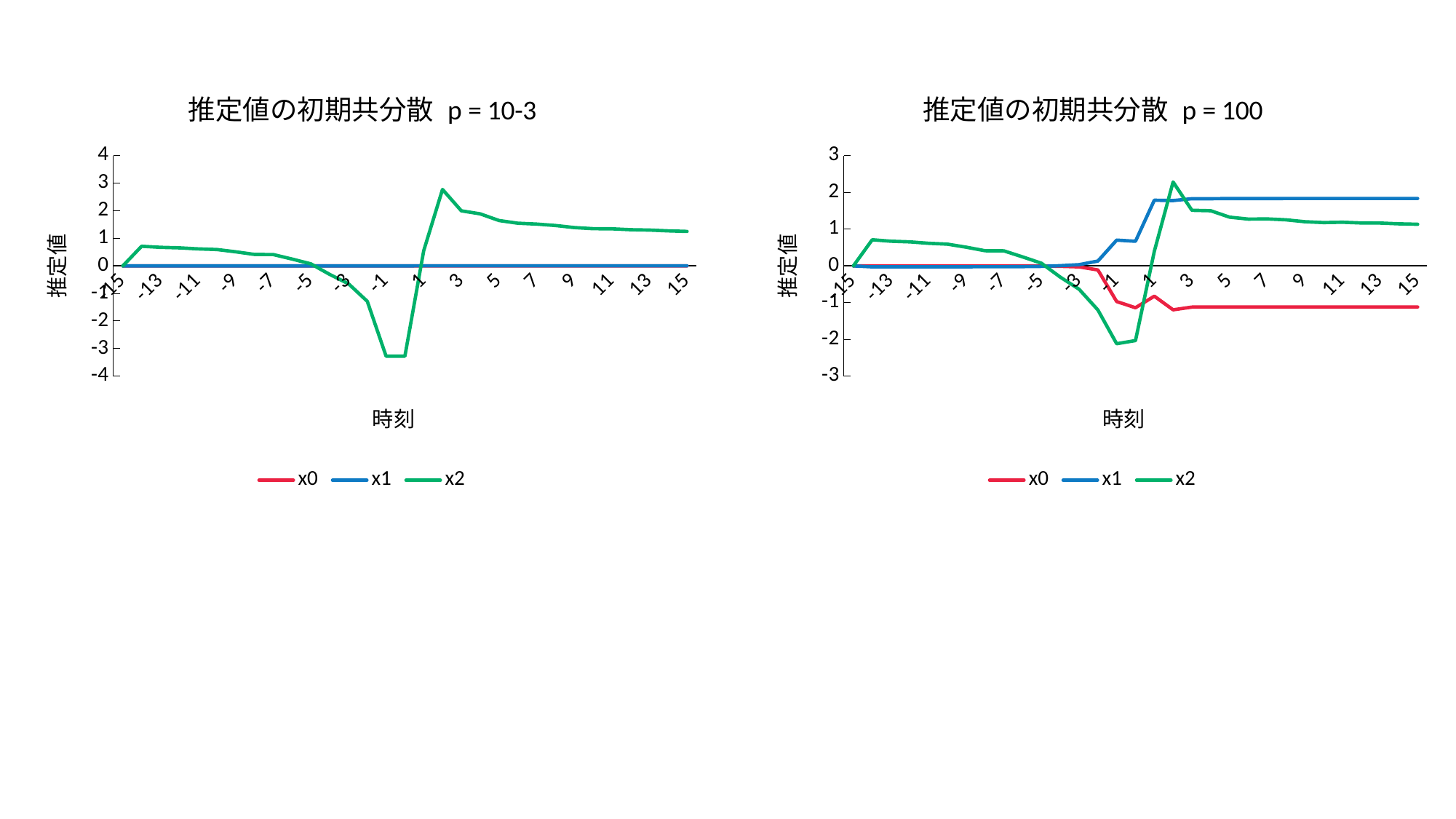

### Chart: 推定値の初期共分散 p = 10-3

| Category | x0 | x1 | x2 |
|---|---|---|---|
| -15 | 0.0 | 0.0 | 0.0 |
| -14 | 3.62936905706921e-06 | -5.0811166798969e-05 | 0.712067691520752 |
| -13 | 3.59787301443379e-06 | -5.05987119581345e-05 | 0.67344891780253 |
| -12 | 3.57904288269607e-06 | -5.04812120075334e-05 | 0.65511874861255 |
| -11 | 3.52947550927178e-06 | -5.0196735528681e-05 | 0.617566566904115 |
| -10 | 3.4882657244379e-06 | -4.99808743803608e-05 | 0.593821464430239 |
| -9 | 3.29462951467689e-06 | -4.90636246968197e-05 | 0.51126264162047 |
| -8 | 2.98105208080314e-06 | -4.77355197857258e-05 | 0.415635795491772 |
| -7 | 2.96317297458388e-06 | -4.7668765386103e-05 | 0.411896726302158 |
| -6 | 1.74968422882549e-06 | -4.37481151114334e-05 | 0.247211848099847 |
| -5 | -3.54873360423936e-07 | -3.80064767669824e-05 | 0.0748114090827131 |
| -4 | -8.95889262819485e-06 | -1.88827658700744e-05 | -0.307865554640025 |
| -3 | -2.54479207518773e-05 | 9.44317610665506e-06 | -0.649847015341783 |
| -2 | -0.000113063630161256 | 0.000114772130299829 | -1.28564437338677 |
| -1 | -0.00140142169885603 | 0.000998152914644195 | -3.27395753992081 |
| 0 | -0.00189692714670566 | 0.000998047283712343 | -3.27363722051977 |
| 1 | -0.00136550579610615 | 0.00363953380272752 | 0.554015477709615 |
| 2 | -0.00220444792158963 | 0.00363401307205419 | 2.77226582993303 |
| 3 | -0.00206347216787206 | 0.00374040808585523 | 1.99622366087654 |
| 4 | -0.00205800601351311 | 0.0037495472225426 | 1.88728529143274 |
| 5 | -0.00205248996274808 | 0.00376170151223224 | 1.6464173024233 |
| 6 | -0.00205127801119639 | 0.00376500415341333 | 1.5473126455587 |
| 7 | -0.00205104497733346 | 0.00376575625414879 | 1.51572925164059 |
| 8 | -0.0020508006723689 | 0.00376666802884161 | 1.46462203624526 |
| 9 | -0.00205055779223026 | 0.00376769627826842 | 1.39052907562983 |
| 10 | -0.00205046157440988 | 0.00376815192747892 | 1.34947810728764 |
| 11 | -0.00205045280372108 | 0.00376819785579894 | 1.3444210087095 |
| 12 | -0.00205040995728968 | 0.00376844369615702 | 1.31193563468644 |
| 13 | -0.00205039695685045 | 0.00376852479781425 | 1.29927061834922 |
| 14 | -0.00205037284113364 | 0.00376868731602957 | 1.26966067864023 |
| 15 | -0.00205035993391284 | 0.00376878075880948 | 1.25001691531132 |

### Chart: 推定値の初期共分散 p = 100

| Category | x0 | x1 | x2 |
|---|---|---|---|
| -15 | 0.0 | 0.0 | 0.0 |
| -14 | 0.00181195721314241 | -0.0253674009839938 | 0.710287227551828 |
| -13 | 0.00178036662749352 | -0.0251546666072344 | 0.671507328410063 |
| -12 | 0.00176139241934747 | -0.025036436639891 | 0.653024409861586 |
| -11 | 0.00171163078030865 | -0.0247512812022393 | 0.615306910164993 |
| -10 | 0.00167007459337128 | -0.0245339606505172 | 0.59135649074188 |
| -9 | 0.00147602040990528 | -0.0236163349787063 | 0.508625914543504 |
| -8 | 0.00116175140008305 | -0.0222877944206503 | 0.412837987396284 |
| -7 | 0.00114197494165271 | -0.0222141056692473 | 0.408707014343952 |
| -6 | -7.31613044963313e-05 | -0.0182968916051123 | 0.244173073769693 |
| -5 | -0.00217910398003645 | -0.0125660545605875 | 0.0723935734569061 |
| -4 | -0.0107502092492554 | 0.00642547377243502 | -0.305591807540608 |
| -3 | -0.0269699796329883 | 0.0341661372795297 | -0.63551796775776 |
| -2 | -0.109591282133903 | 0.132596911374689 | -1.19945808186379 |
| -1 | -0.970000959262621 | 0.70105330894294 | -2.11722920818653 |
| 0 | -1.13859135432609 | 0.670248596557925 | -2.03155700006031 |
| 1 | -0.823980083042013 | 1.78552043468678 | 0.396113729140712 |
| 2 | -1.19513744854658 | 1.77674481677101 | 2.28153871748656 |
| 3 | -1.12116991731548 | 1.82654878114538 | 1.51239518020038 |
| 4 | -1.1208313303169 | 1.82705116430612 | 1.49989148797402 |
| 5 | -1.11866377473458 | 1.83128664876918 | 1.32547017291583 |
| 6 | -1.1183178186732 | 1.83212245220937 | 1.27344816726068 |
| 7 | -1.11833332218705 | 1.83207809862544 | 1.27730833171148 |
| 8 | -1.11827126544797 | 1.83228337662629 | 1.25347174231199 |
| 9 | -1.11817773231049 | 1.83263432042118 | 1.20109770681709 |
| 10 | -1.11814789068706 | 1.8327595583864 | 1.17773286186943 |
| 11 | -1.11815700536902 | 1.83271726203792 | 1.18737592971673 |
| 12 | -1.11814254777322 | 1.83279076875711 | 1.16726535918449 |
| 13 | -1.11814138081271 | 1.83279721934755 | 1.16517982168133 |
| 14 | -1.1181322901008 | 1.83285150078508 | 1.14470525013556 |
| 15 | -1.11812811002495 | 1.83287831278952 | 1.13303646784636 |